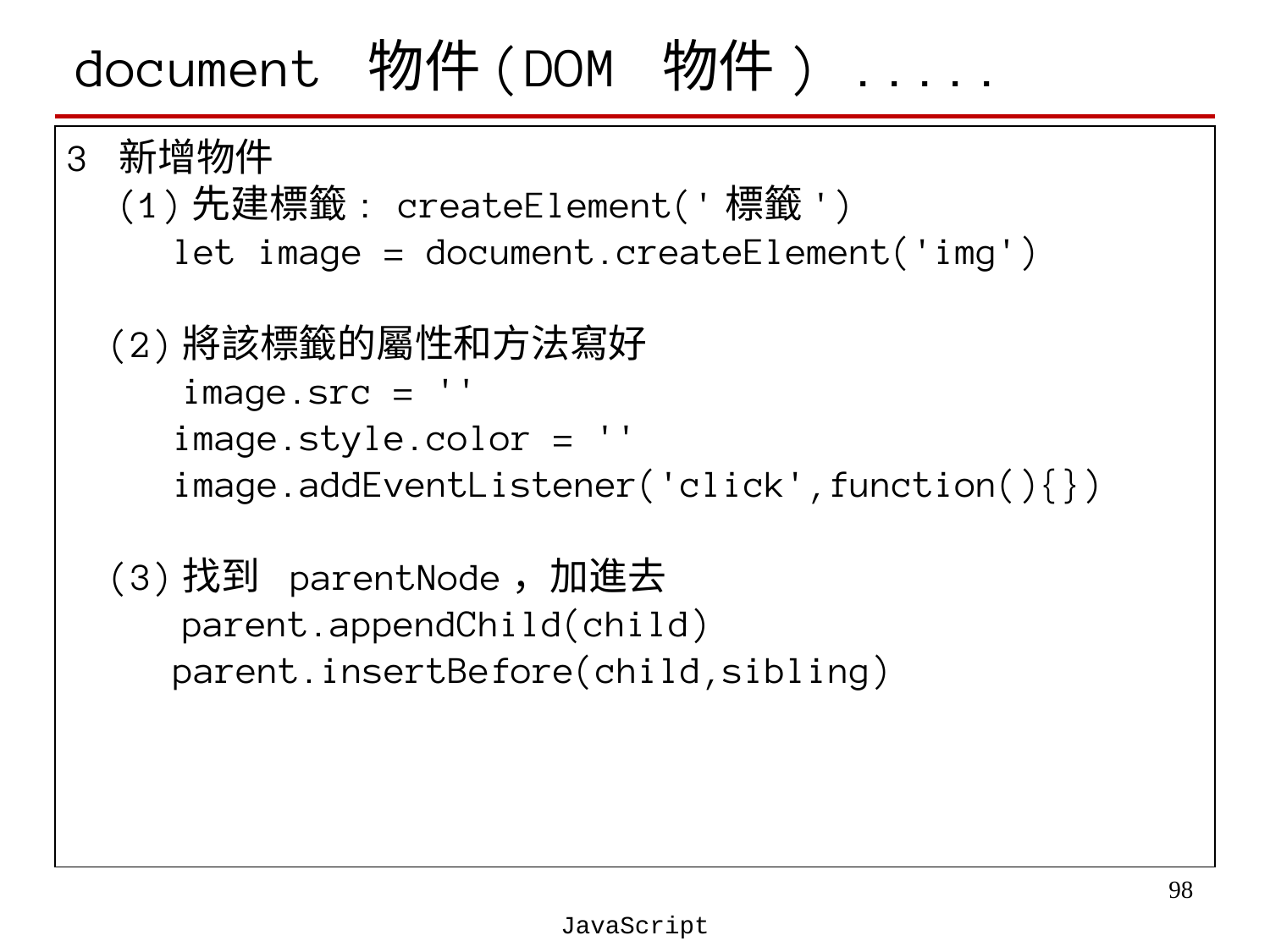

# document 物件(DOM 物件) .....
3 新增物件
  (1)先建標籤: createElement('標籤')
     let image = document.createElement('img')
  (2)將該標籤的屬性和方法寫好
     image.src = ''
     image.style.color = ''
     image.addEventListener('click',function(){})
  (3)找到 parentNode，加進去
     parent.appendChild(child)
     parent.insertBefore(child,sibling)

98
JavaScript